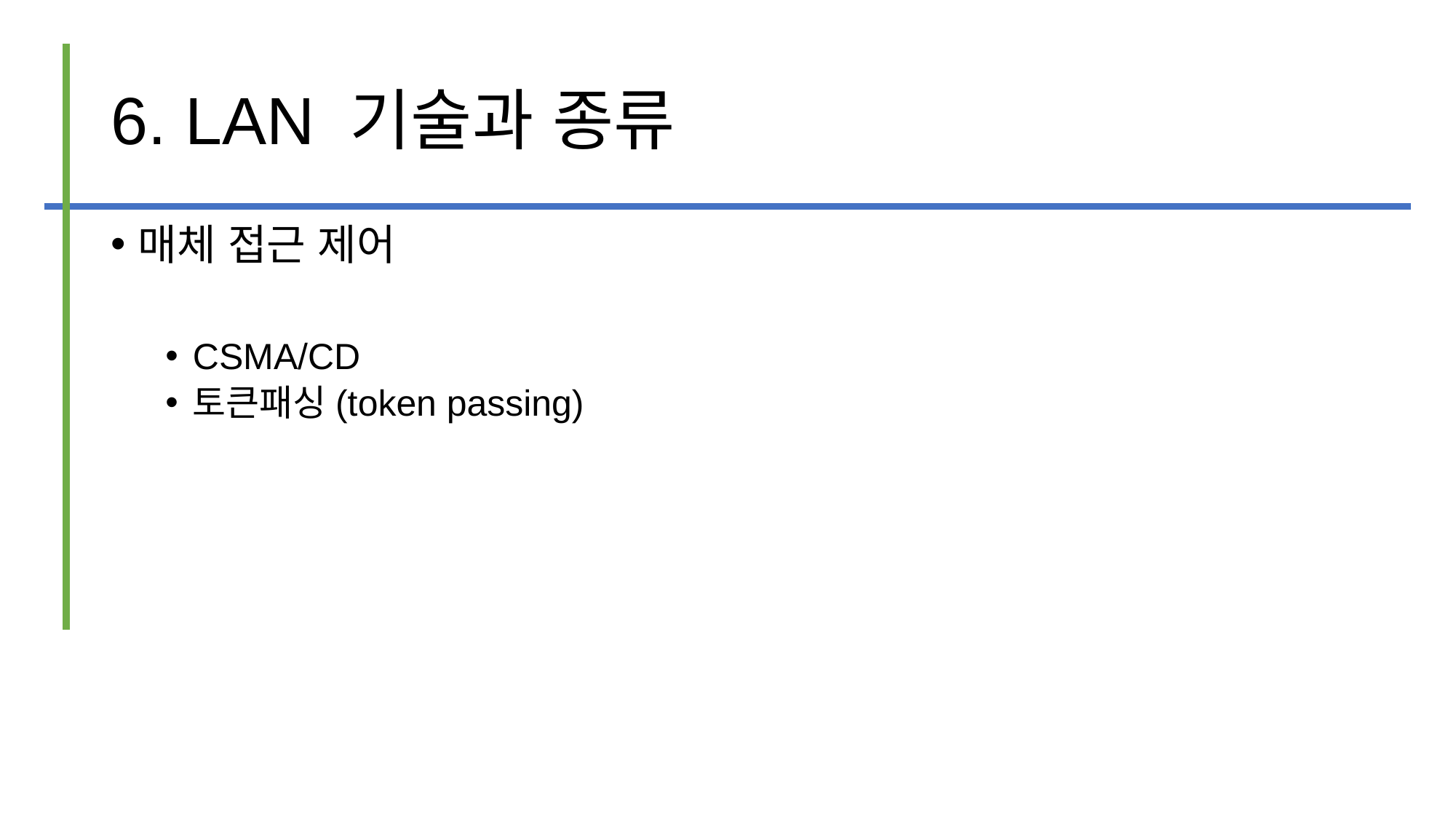

# 6. LAN 기술과 종류
매체 접근 제어

CSMA/CD
토큰패싱(token passing)